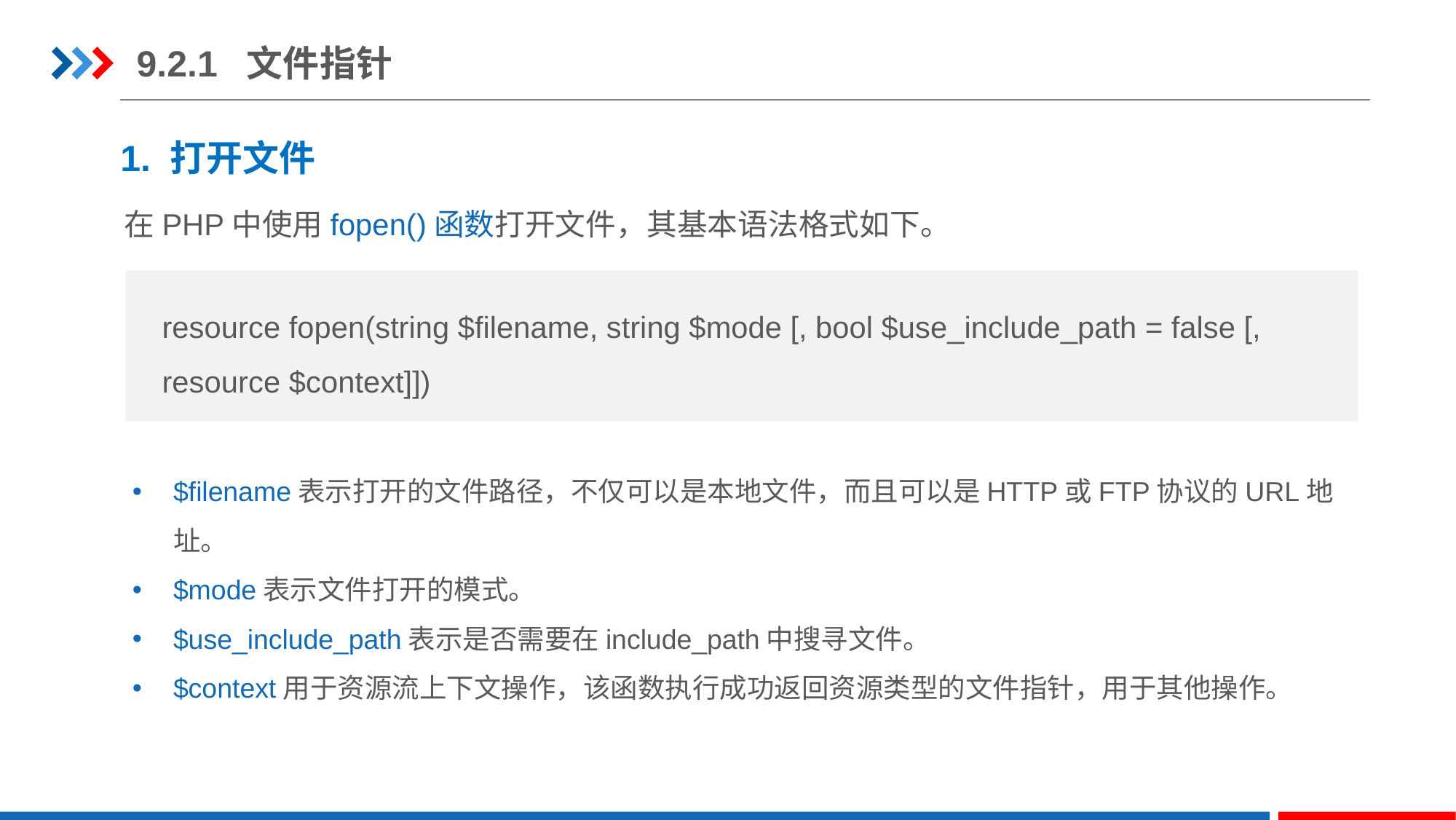

9.2.1  文件指针
1. 打开文件
在PHP中使用fopen()函数打开文件，其基本语法格式如下。

resource fopen(string $filename, string $mode [, bool $use_include_path = false [, resource $context]])
$filename表示打开的文件路径，不仅可以是本地文件，而且可以是HTTP或FTP协议的URL地址。
$mode表示文件打开的模式。
$use_include_path表示是否需要在include_path中搜寻文件。
$context用于资源流上下文操作，该函数执行成功返回资源类型的文件指针，用于其他操作。